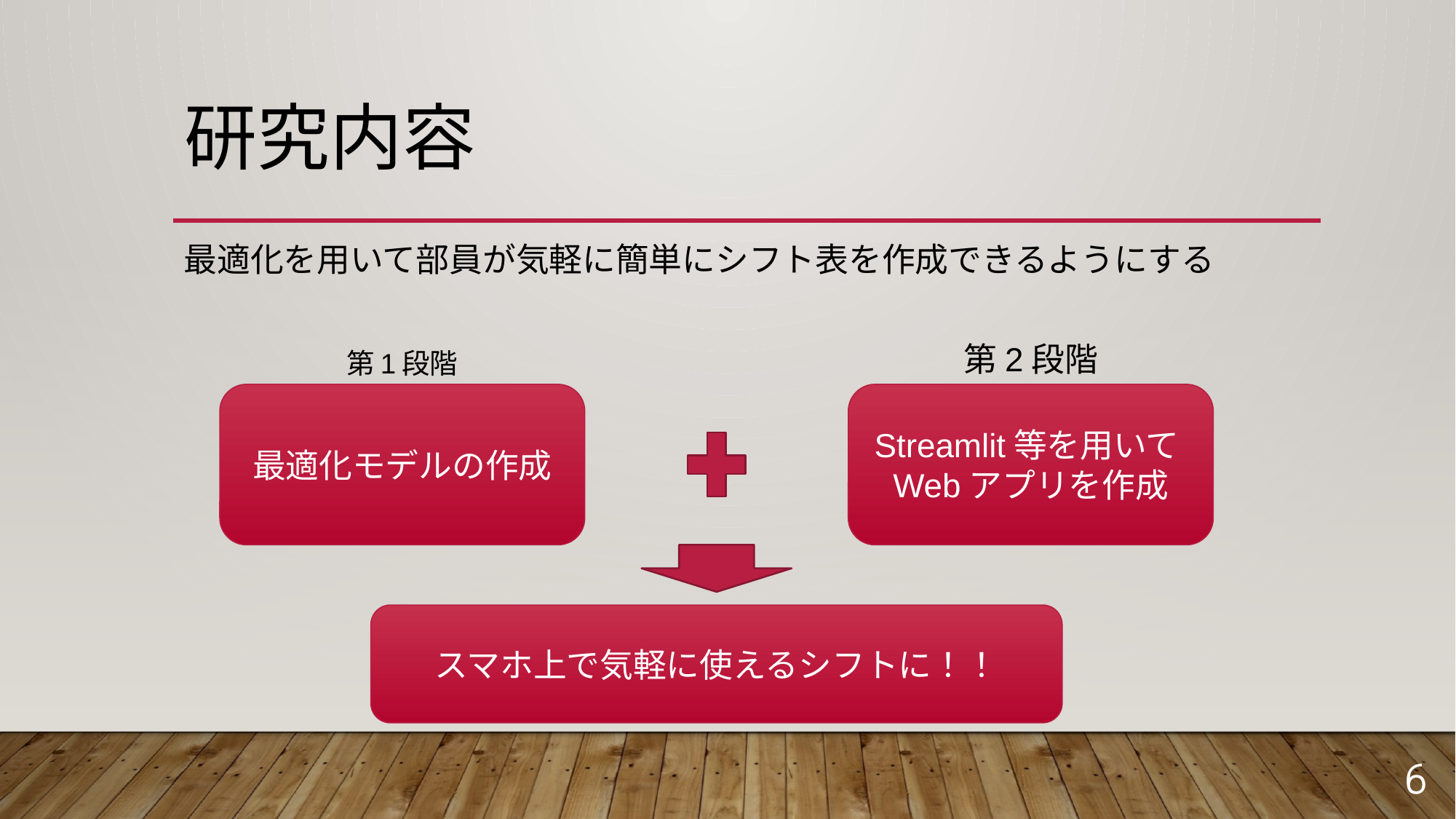

# 研究内容
最適化を用いて部員が気軽に簡単にシフト表を作成できるようにする
第2段階
第1段階
最適化モデルの作成
Streamlit等を用いてWebアプリを作成

スマホ上で気軽に使えるシフトに！！
6